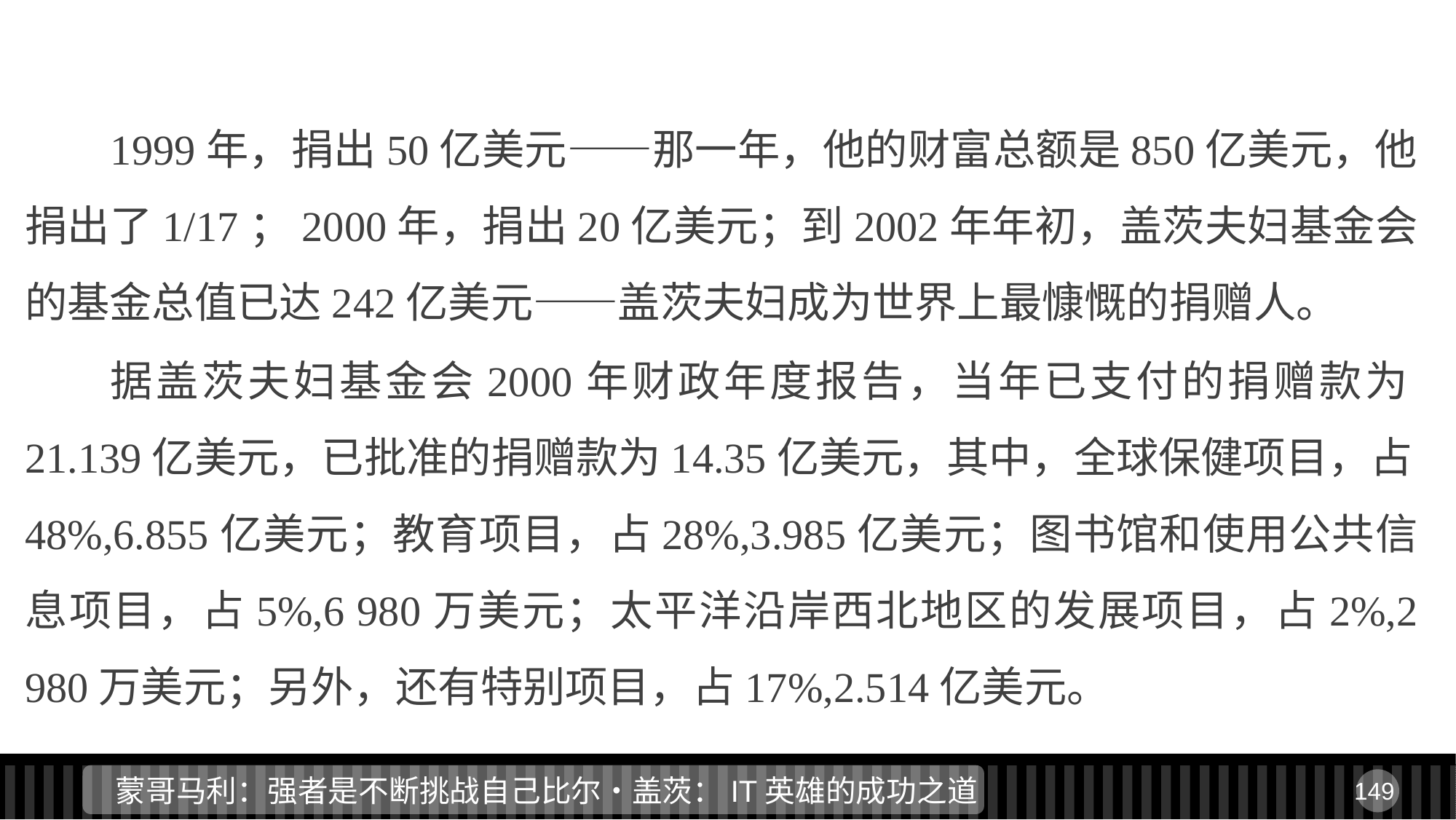

1999年，捐出50亿美元——那一年，他的财富总额是850亿美元，他捐出了1/17；2000年，捐出20亿美元；到2002年年初，盖茨夫妇基金会的基金总值已达242亿美元——盖茨夫妇成为世界上最慷慨的捐赠人。
据盖茨夫妇基金会2000年财政年度报告，当年已支付的捐赠款为21.139亿美元，已批准的捐赠款为14.35亿美元，其中，全球保健项目，占48%,6.855亿美元；教育项目，占28%,3.985亿美元；图书馆和使用公共信息项目，占5%,6 980万美元；太平洋沿岸西北地区的发展项目，占2%,2 980万美元；另外，还有特别项目，占17%,2.514亿美元。